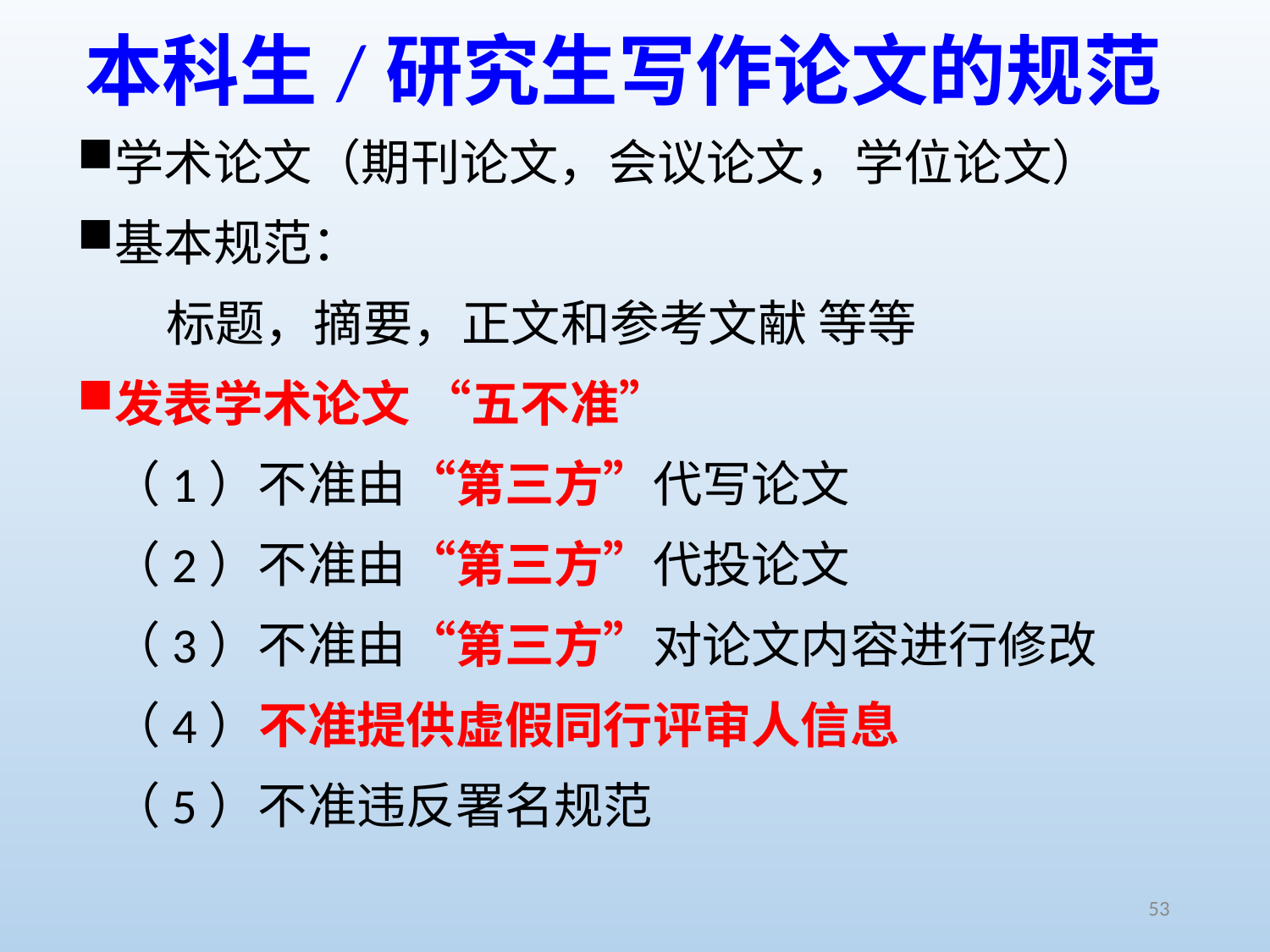

# 本科生/研究生写作论文的规范
学术论文（期刊论文，会议论文，学位论文）
基本规范：
       标题，摘要，正文和参考文献 等等
发表学术论文 “五不准”
  （1）不准由“第三方”代写论文
  （2）不准由“第三方”代投论文
  （3）不准由“第三方”对论文内容进行修改
  （4）不准提供虚假同行评审人信息
  （5）不准违反署名规范
53